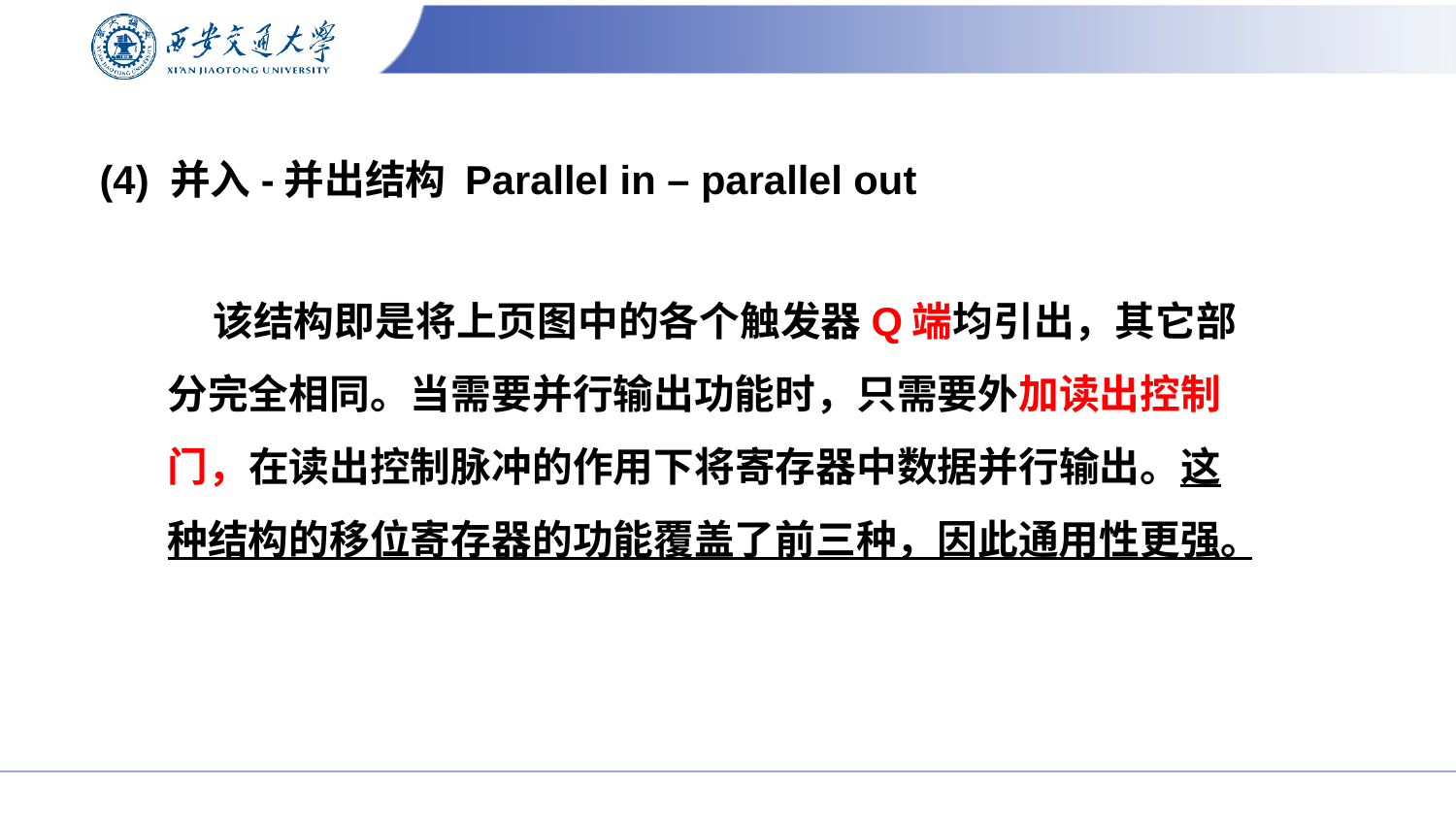

# (4) 并入-并出结构 Parallel in – parallel out
    该结构即是将上页图中的各个触发器Q端均引出，其它部分完全相同。当需要并行输出功能时，只需要外加读出控制门，在读出控制脉冲的作用下将寄存器中数据并行输出。这种结构的移位寄存器的功能覆盖了前三种，因此通用性更强。